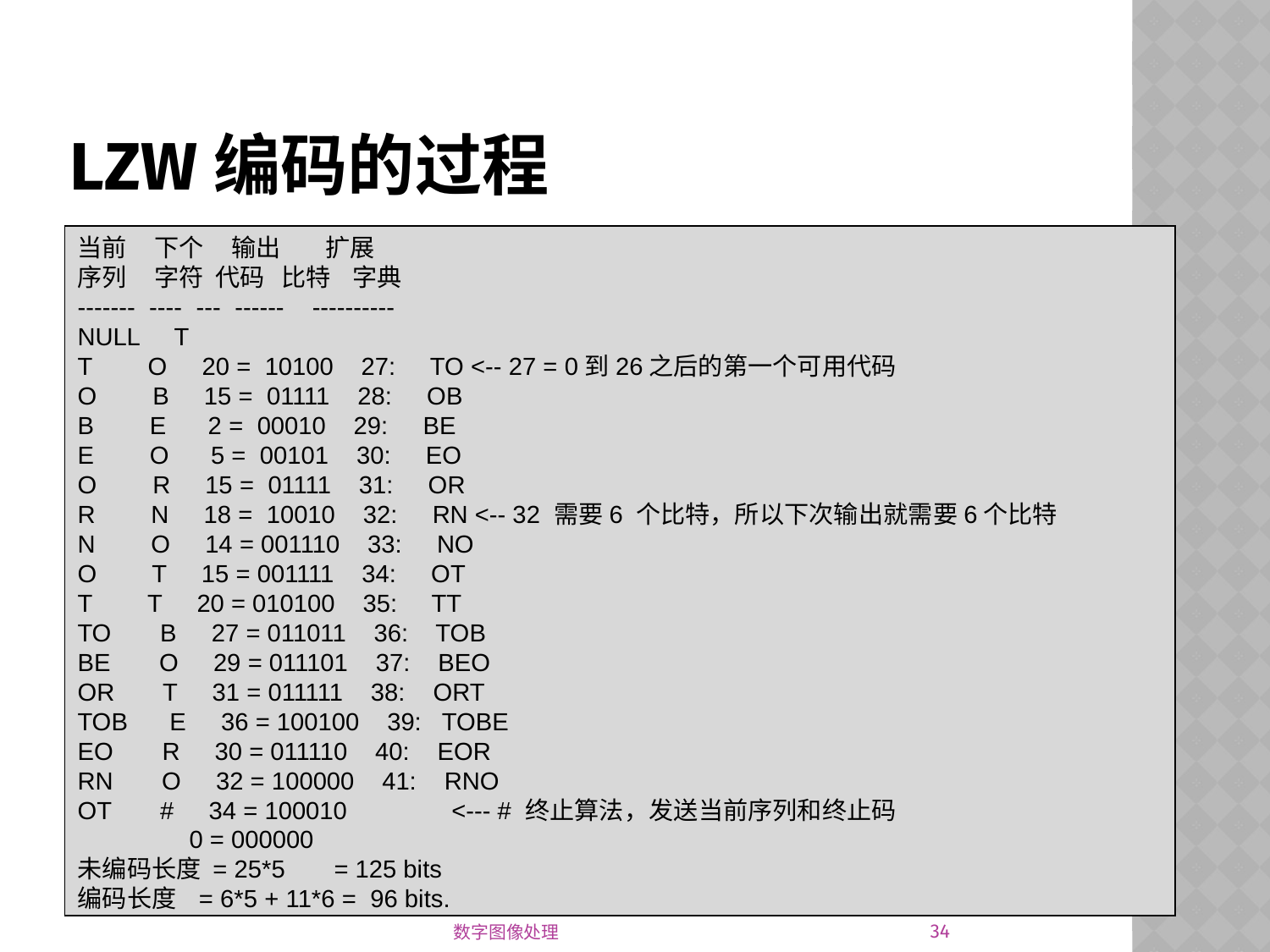

# LZW编码的过程

当前     下个     输出        扩展
序列     字符  代码   比特    字典
-------  ----  ---  ------    ----------
NULL     T
T        O     20 =  10100    27:     TO <-- 27 = 0到26之后的第一个可用代码
O        B     15 =  01111    28:     OB
B        E      2 =  00010    29:     BE
E        O      5 =  00101    30:     EO
O        R     15 =  01111    31:     OR
R        N     18 =  10010    32:     RN <-- 32 需要6 个比特，所以下次输出就需要6个比特
N        O     14 = 001110    33:     NO
O        T     15 = 001111    34:     OT
T        T     20 = 010100    35:     TT
TO       B     27 = 011011    36:    TOB
BE       O     29 = 011101    37:    BEO
OR       T     31 = 011111    38:    ORT
TOB      E     36 = 100100    39:   TOBE
EO       R     30 = 011110    40:    EOR
RN       O     32 = 100000    41:    RNO
OT       #     34 = 100010               <--- # 终止算法，发送当前序列和终止码
                0 = 000000
未编码长度 = 25*5       = 125 bits
编码长度   = 6*5 + 11*6 =  96 bits.
34
数字图像处理